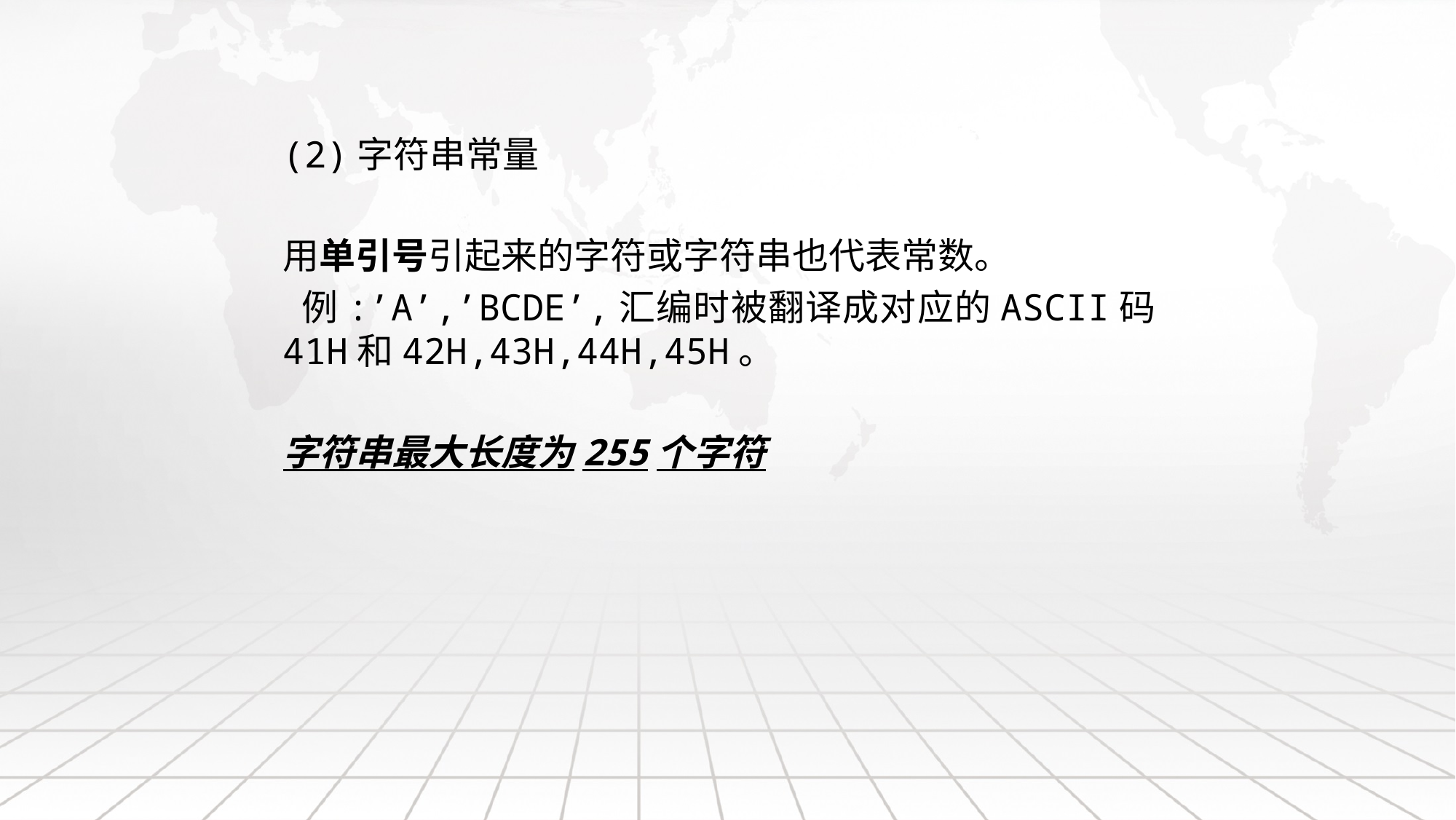

(2)字符串常量

用单引号引起来的字符或字符串也代表常数。
 例:’A’,’BCDE’,汇编时被翻译成对应的ASCII码41H和42H,43H,44H,45H。

字符串最大长度为255个字符